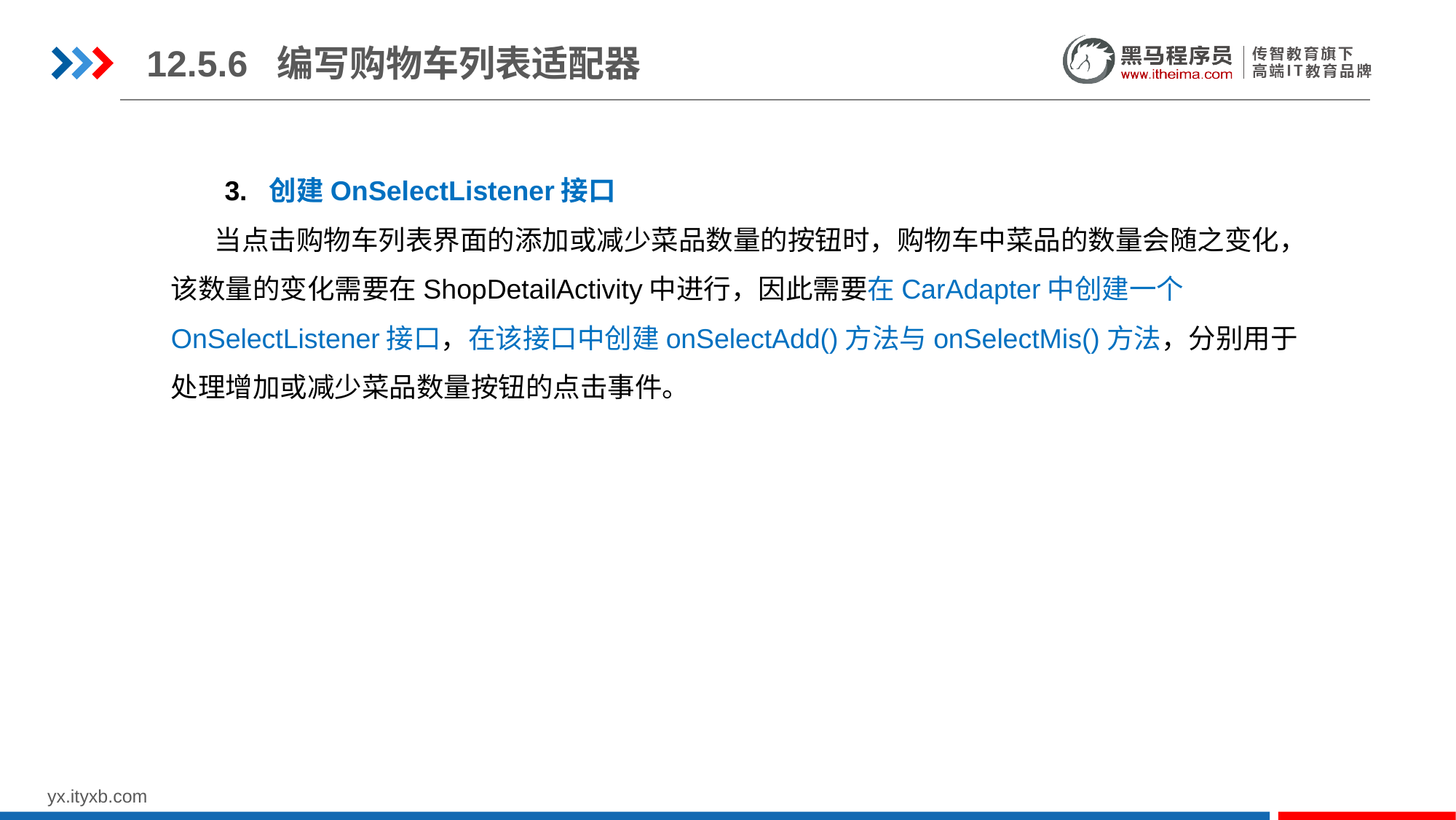

12.5.6  编写购物车列表适配器
       3.  创建OnSelectListener接口
      当点击购物车列表界面的添加或减少菜品数量的按钮时，购物车中菜品的数量会随之变化，该数量的变化需要在ShopDetailActivity中进行，因此需要在CarAdapter中创建一个OnSelectListener接口，在该接口中创建onSelectAdd()方法与onSelectMis()方法，分别用于处理增加或减少菜品数量按钮的点击事件。